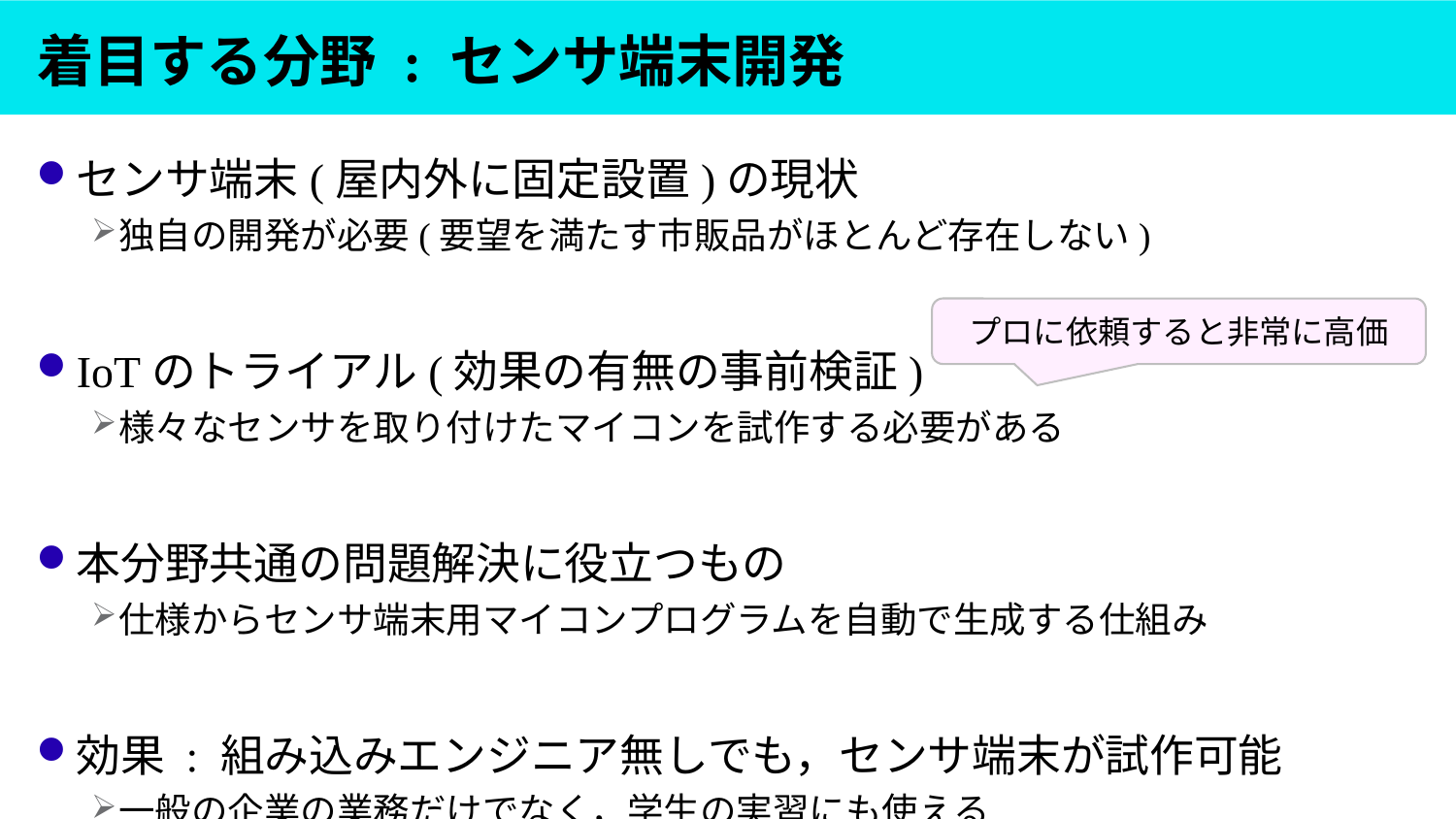

# 着目する分野 : センサ端末開発
センサ端末(屋内外に固定設置)の現状
独自の開発が必要(要望を満たす市販品がほとんど存在しない)

IoTのトライアル(効果の有無の事前検証)
様々なセンサを取り付けたマイコンを試作する必要がある

本分野共通の問題解決に役立つもの
仕様からセンサ端末用マイコンプログラムを自動で生成する仕組み

効果 : 組み込みエンジニア無しでも，センサ端末が試作可能
一般の企業の業務だけでなく，学生の実習にも使える
プロに依頼すると非常に高価